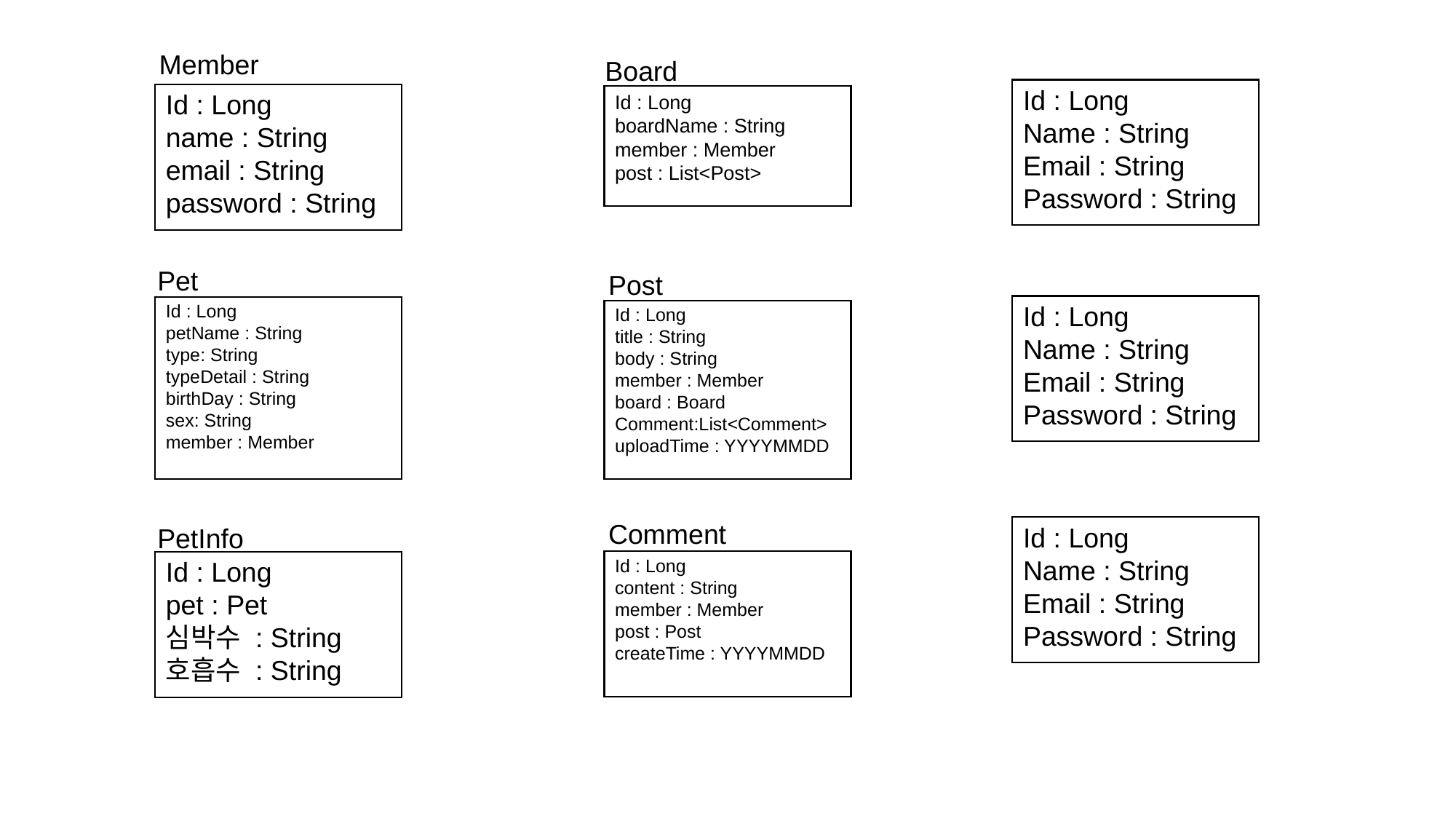

Member
Board
Id : Long
Name : String
Email : String
Password : String

Id : Long
name : String
email : String
password : String

Id : Long
boardName : String
member : Member
post : List<Post>

Pet
Post
Id : Long
Name : String
Email : String
Password : String

Id : Long
petName : String
type: String
typeDetail : String
birthDay : String
sex: String
member : Member

Id : Long
title : String
body : String
member : Member
board : Board
Comment:List<Comment>
uploadTime : YYYYMMDD

Comment
Id : Long
Name : String
Email : String
Password : String

PetInfo
Id : Long
content : String
member : Member
post : Post
createTime : YYYYMMDD

Id : Long
pet : Pet
심박수 : String
호흡수 : String